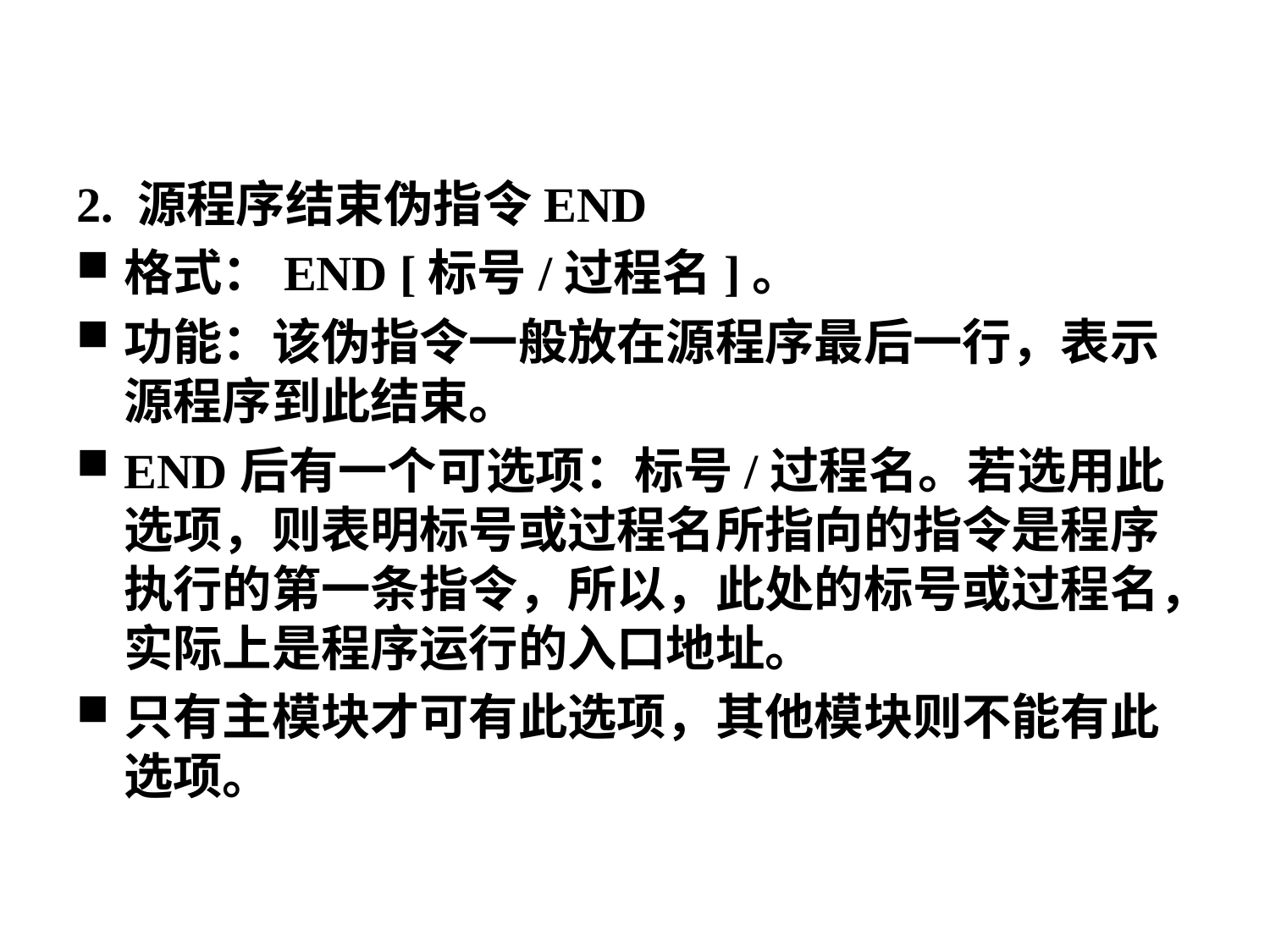

#
2. 源程序结束伪指令END
格式：END [标号/过程名]。
功能：该伪指令一般放在源程序最后一行，表示源程序到此结束。
END后有一个可选项：标号/过程名。若选用此选项，则表明标号或过程名所指向的指令是程序执行的第一条指令，所以，此处的标号或过程名，实际上是程序运行的入口地址。
只有主模块才可有此选项，其他模块则不能有此选项。